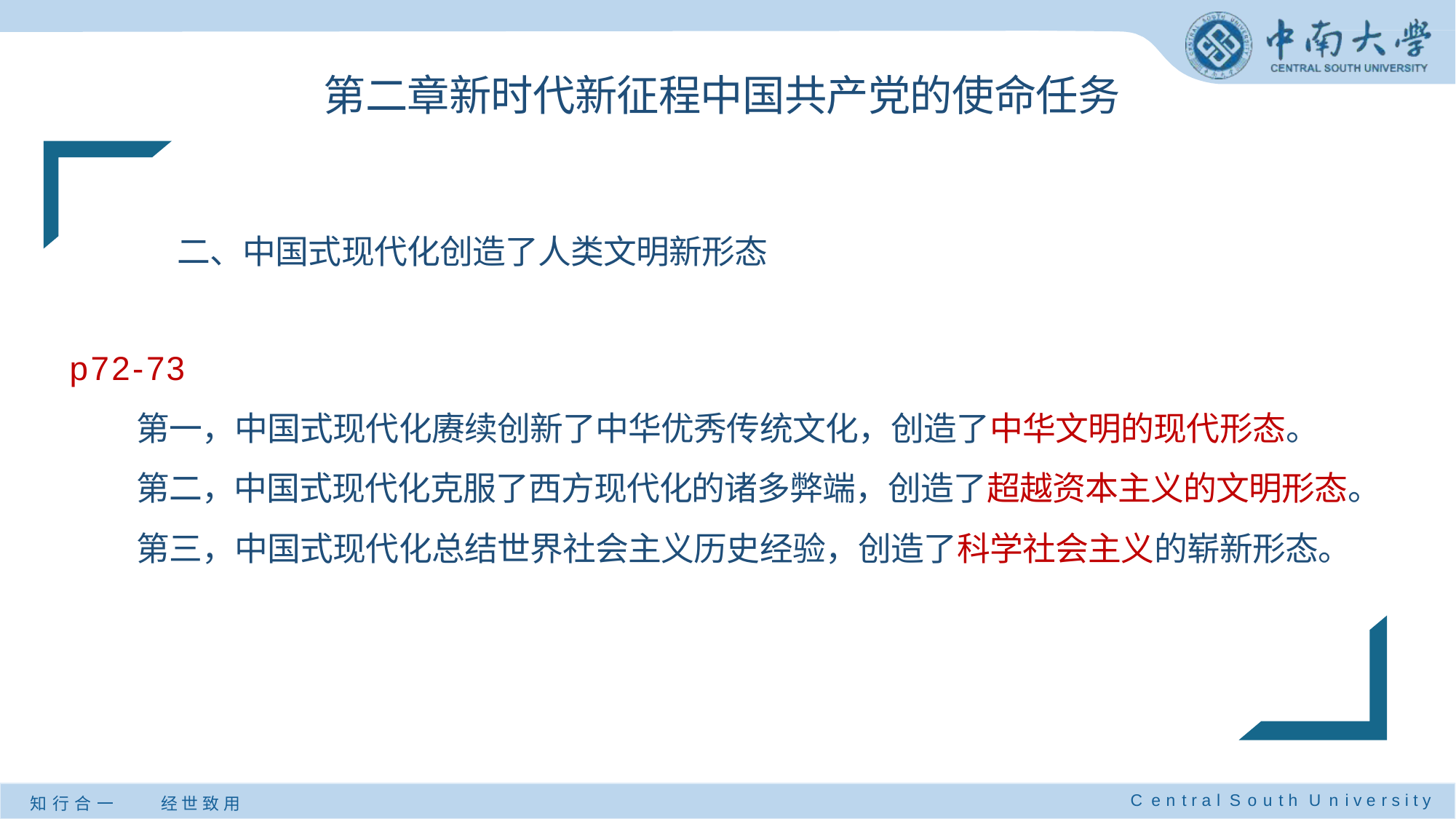

# 第二章新时代新征程中国共产党的使命任务

二、中国式现代化创造了人类文明新形态

p72-73
第一，中国式现代化赓续创新了中华优秀传统文化，创造了中华文明的现代形态。
第二，中国式现代化克服了西方现代化的诸多弊端，创造了超越资本主义的文明形态。
第三，中国式现代化总结世界社会主义历史经验，创造了科学社会主义的崭新形态。

C e n t r a l S o u t h U n i v e r s i t y
知 行 合 一
经 世 致 用